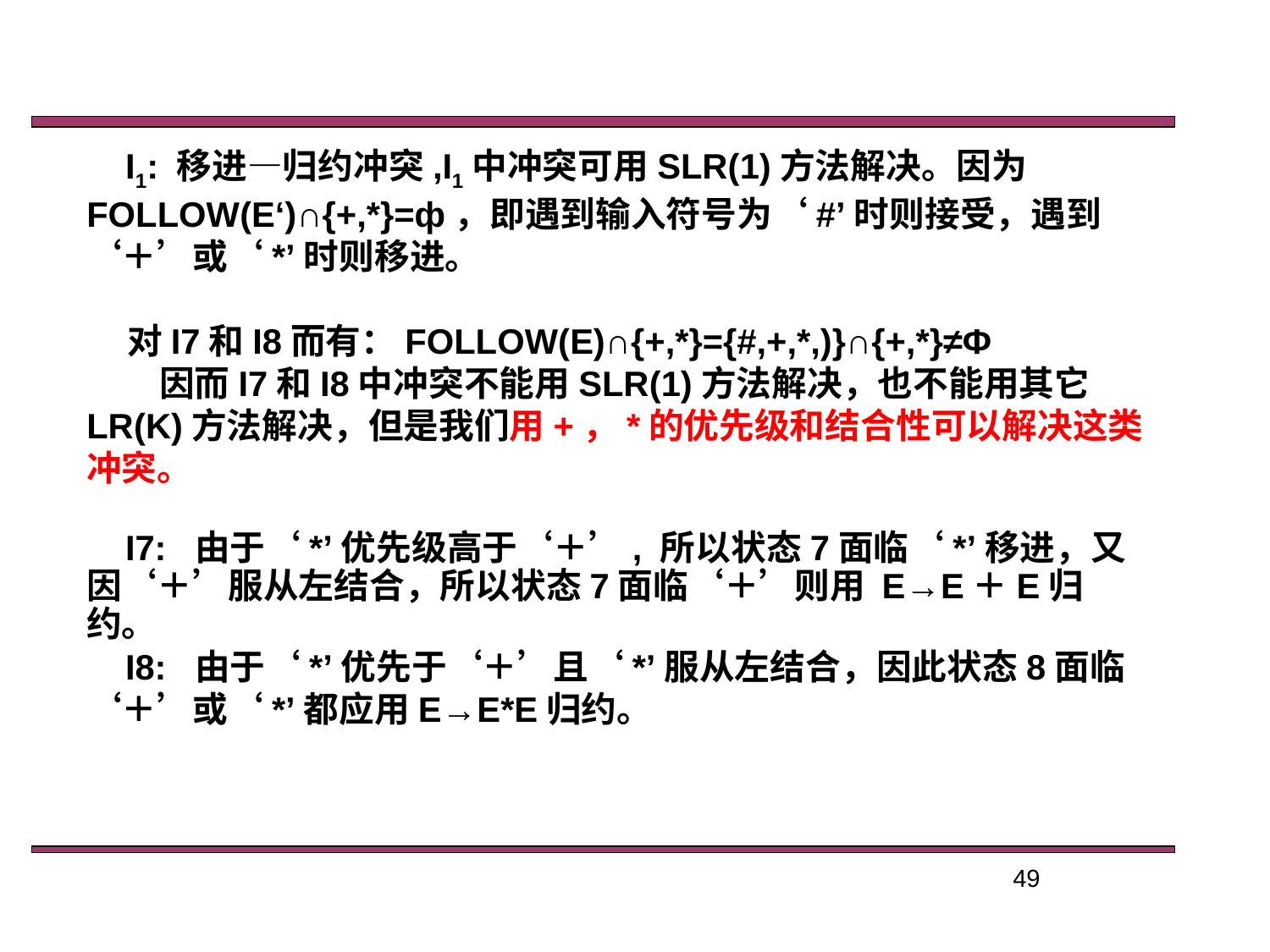

I1: 移进—归约冲突,I1中冲突可用SLR(1)方法解决。因为FOLLOW(E‘)∩{+,*}=ф，即遇到输入符号为‘#’时则接受，遇到‘＋’或‘*’时则移进。

    对I7和I8而有：FOLLOW(E)∩{+,*}={#,+,*,)}∩{+,*}≠Φ
        因而I7和I8中冲突不能用SLR(1)方法解决，也不能用其它LR(K)方法解决，但是我们用+，*的优先级和结合性可以解决这类冲突。

    I7:  由于‘*’优先级高于‘＋’, 所以状态7面临‘*’移进，又因‘＋’服从左结合，所以状态7面临‘＋’则用 E→E＋E归约。
    I8:  由于‘*’优先于‘＋’且‘*’服从左结合，因此状态8面临‘＋’或‘*’都应用E→E*E归约。

49